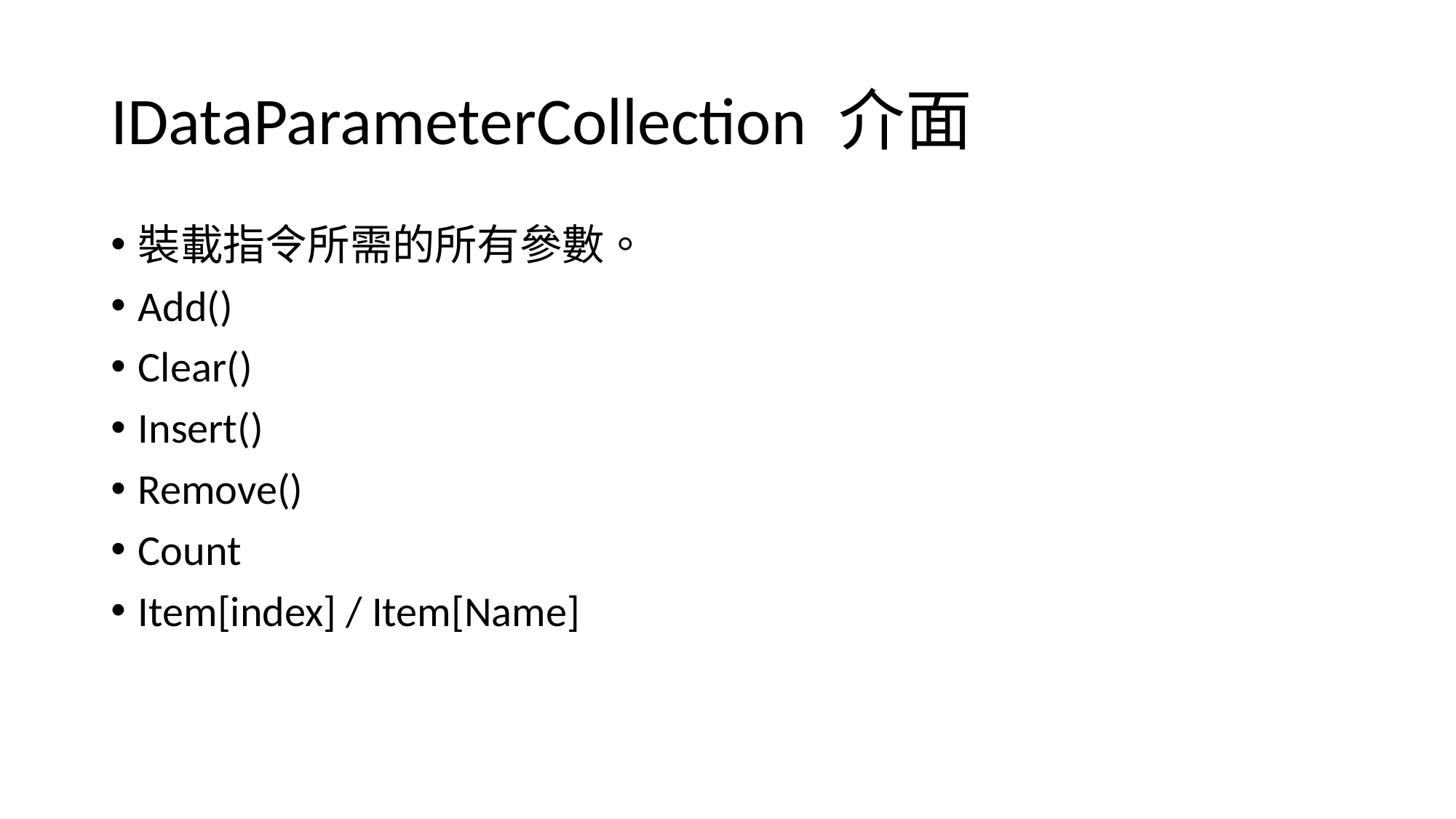

# IDataParameterCollection 介面
裝載指令所需的所有參數。
Add()
Clear()
Insert()
Remove()
Count
Item[index] / Item[Name]